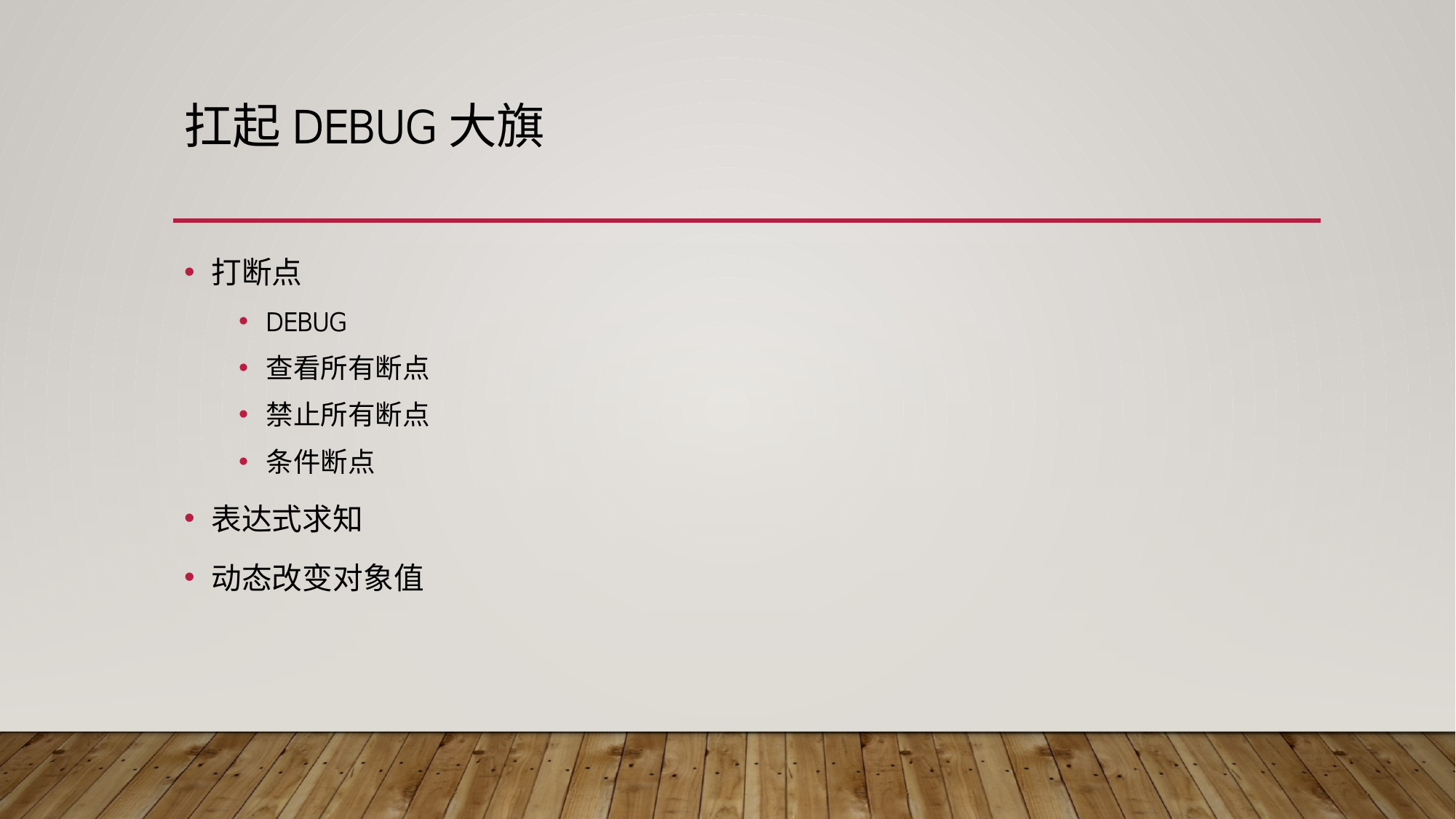

# 扛起Debug大旗
打断点
DEBUG
查看所有断点
禁止所有断点
条件断点
表达式求知
动态改变对象值